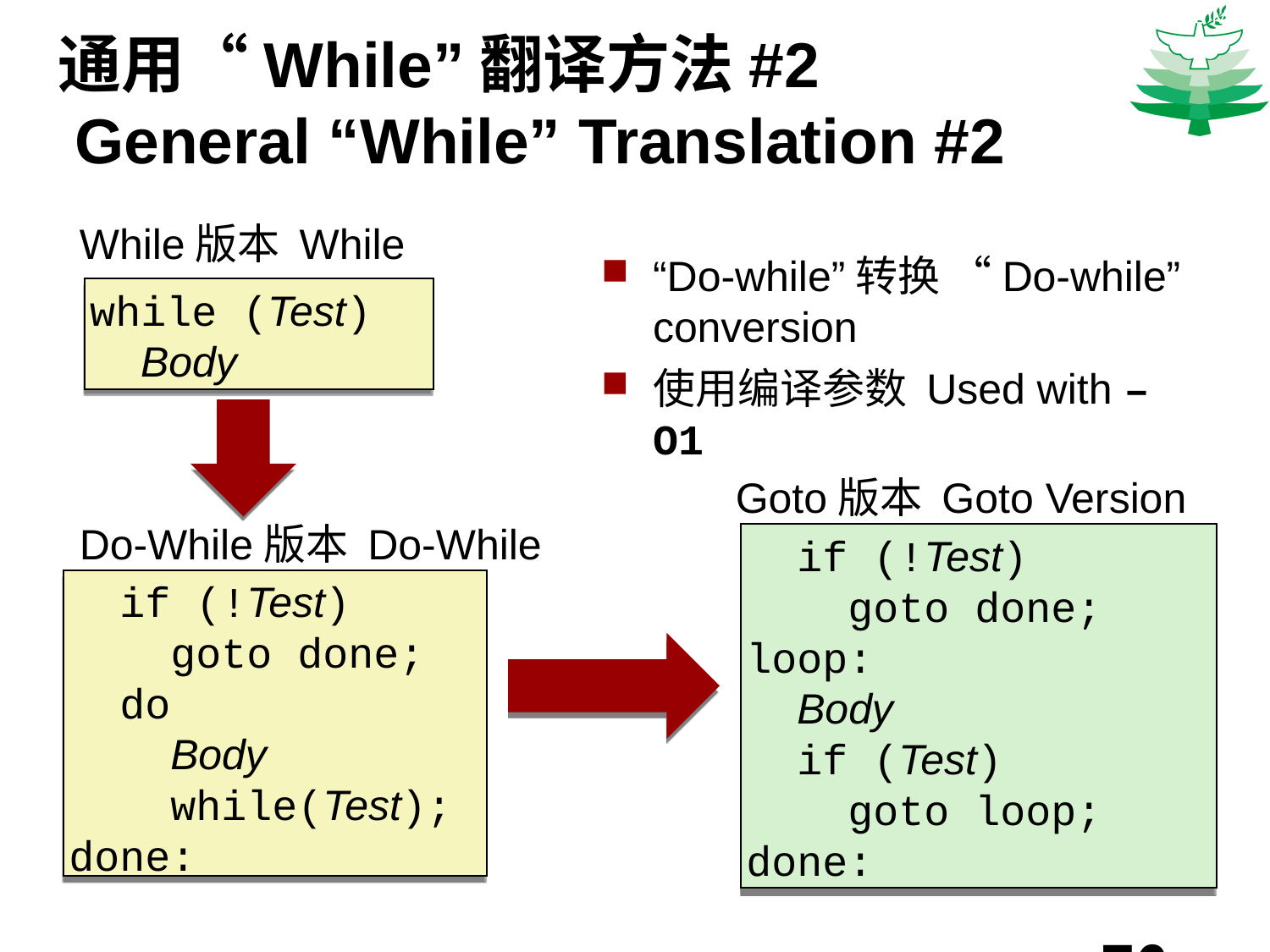

Carnegie Mellon
# 通用“While”翻译方法#2 General “While” Translation #2
While版本 While version
“Do-while”转换 “Do-while” conversion
使用编译参数 Used with –O1
while (Test)
  Body

Goto版本 Goto Version
Do-While版本 Do-While Version
  if (!Test)
    goto done;
loop:
  Body
  if (Test)
    goto loop;
done:
  if (!Test)
    goto done;
  do
    Body
    while(Test);
done: